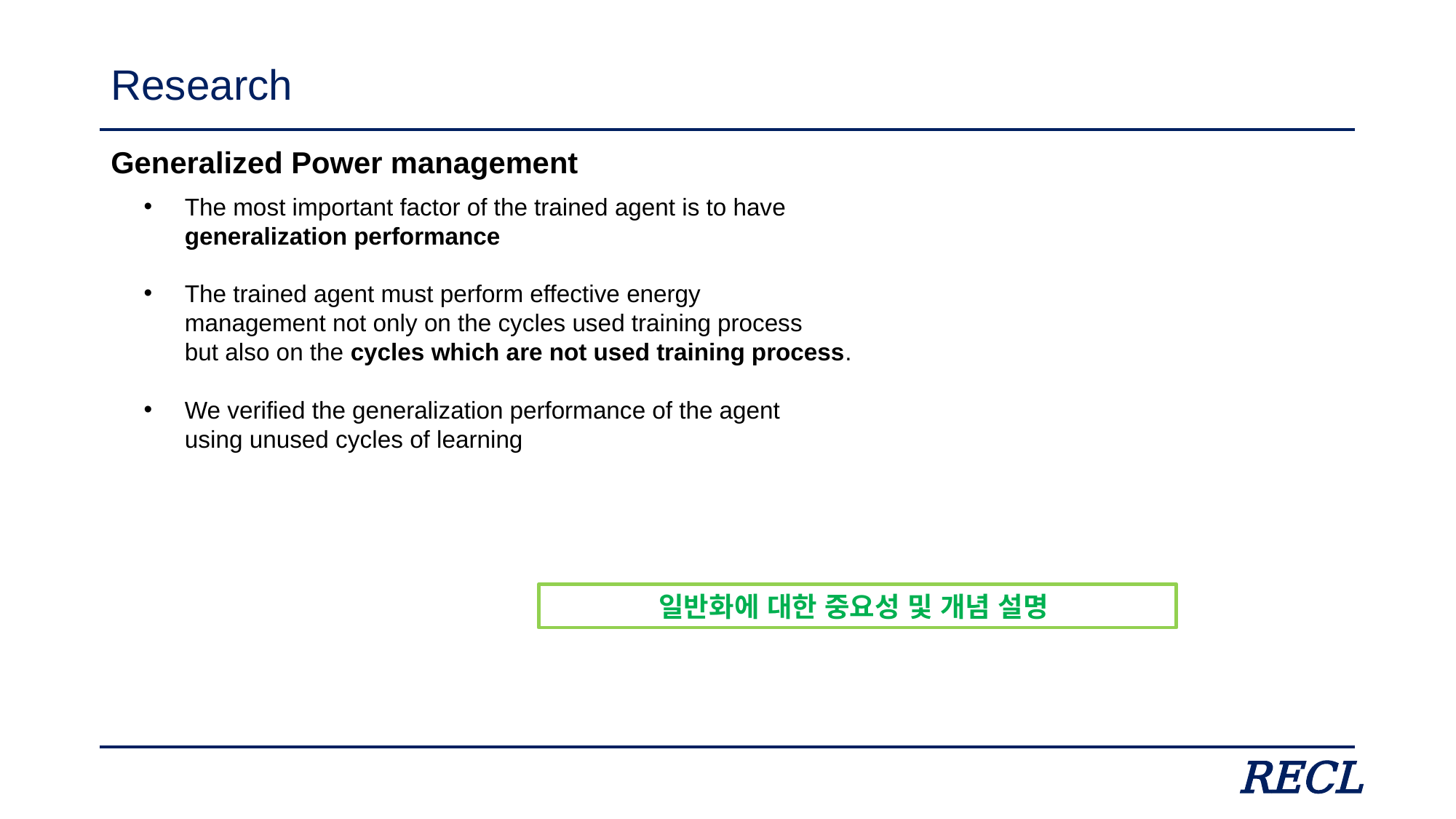

# Research
Generalized Power management

The most important factor of the trained agent is to have
generalization performance

The trained agent must perform effective energy
management not only on the cycles used training process
but also on the cycles which are not used training process.

We verified the generalization performance of the agent
using unused cycles of learning

일반화에 대한 중요성 및 개념 설명
RECL